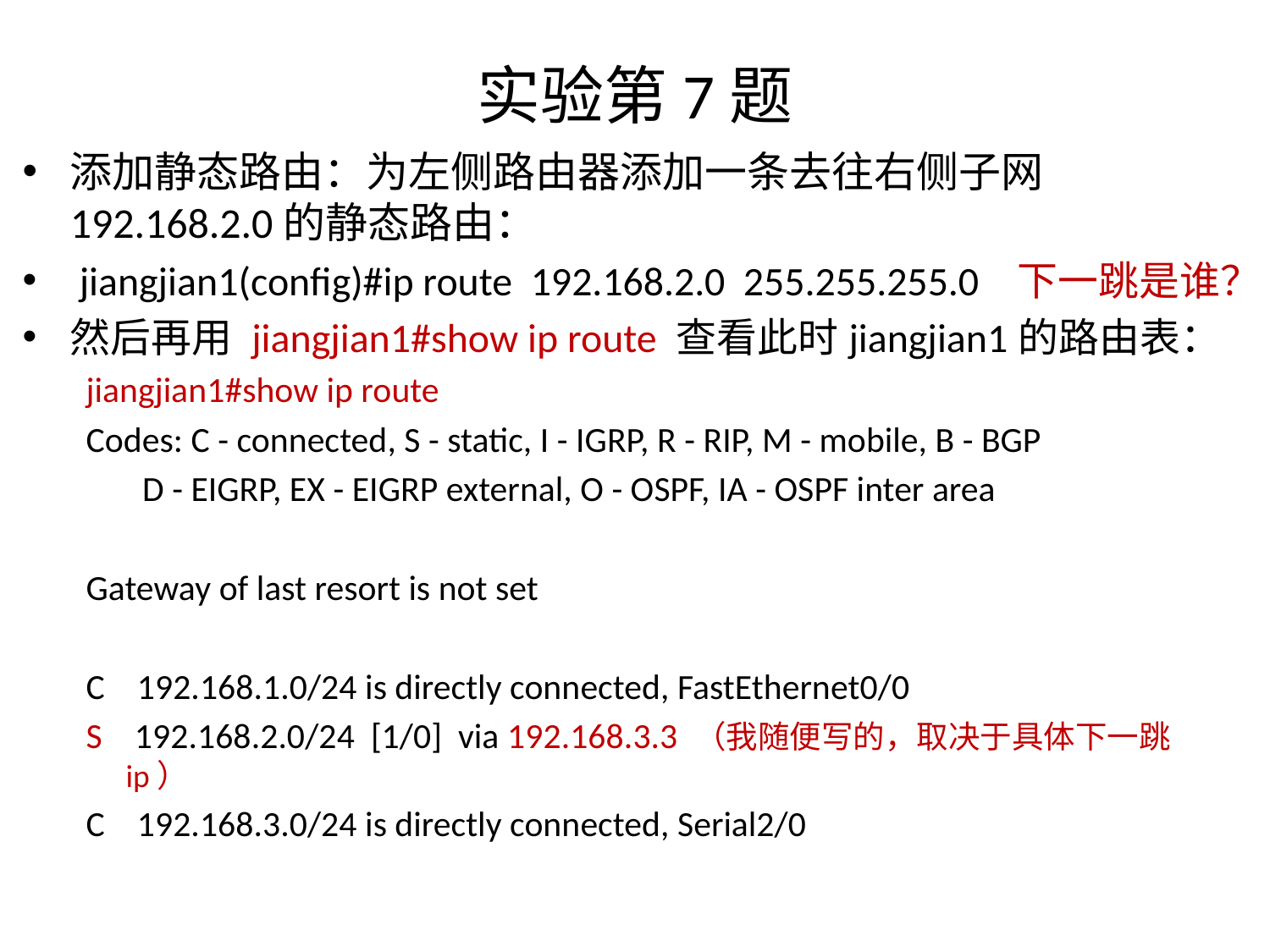

# 实验第7题
添加静态路由：为左侧路由器添加一条去往右侧子网192.168.2.0的静态路由：
 jiangjian1(config)#ip route  192.168.2.0  255.255.255.0   下一跳是谁？
然后再用 jiangjian1#show ip route 查看此时jiangjian1的路由表：
jiangjian1#show ip route
Codes: C - connected, S - static, I - IGRP, R - RIP, M - mobile, B - BGP
       D - EIGRP, EX - EIGRP external, O - OSPF, IA - OSPF inter area

Gateway of last resort is not set

C    192.168.1.0/24 is directly connected, FastEthernet0/0
S    192.168.2.0/24  [1/0]  via 192.168.3.3 （我随便写的，取决于具体下一跳ip）
C    192.168.3.0/24 is directly connected, Serial2/0